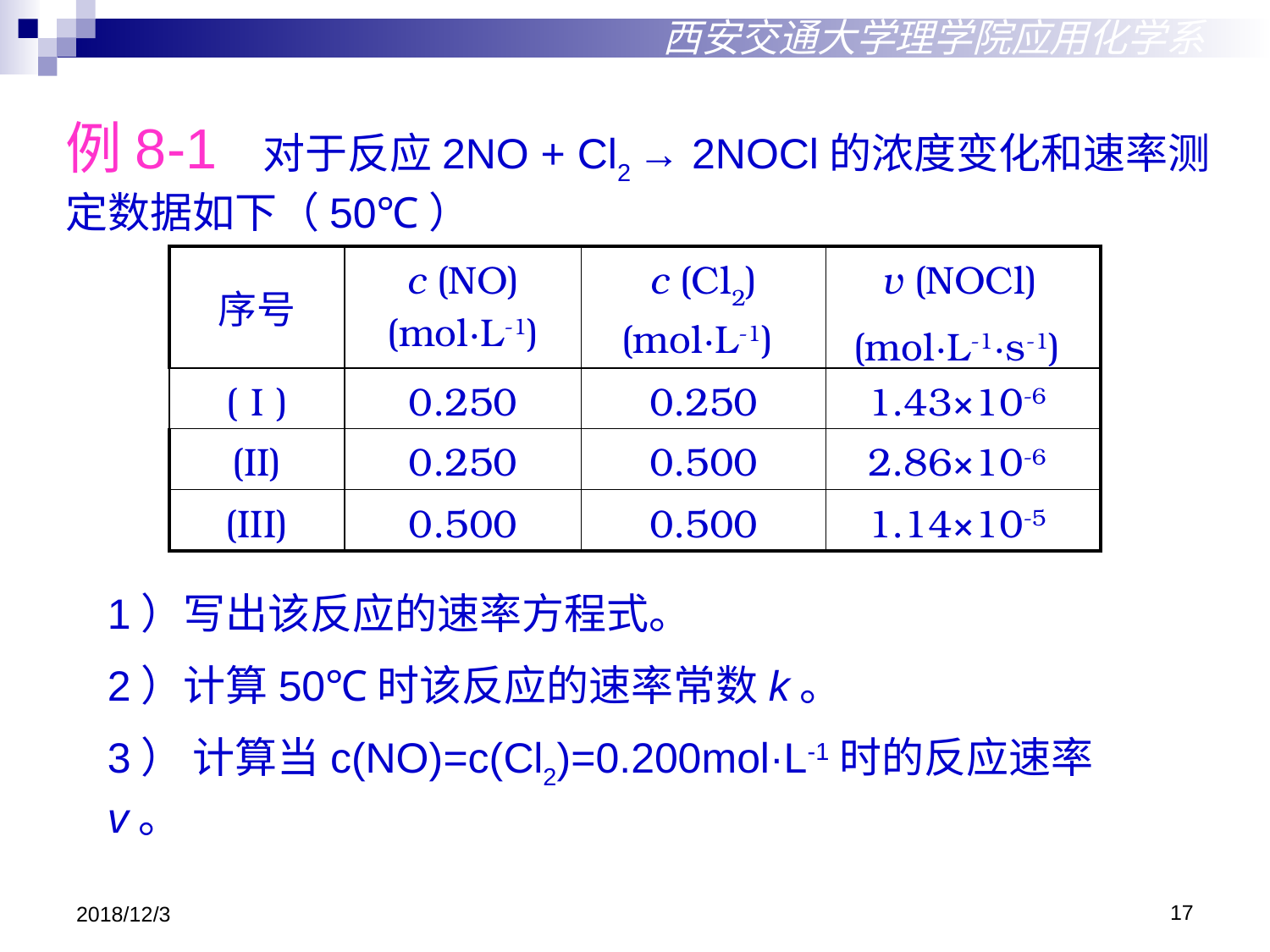

西安交通大学理学院应用化学系
例8-1   对于反应2NO + Cl2 → 2NOCl的浓度变化和速率测定数据如下（50℃）
| 序号 | c (NO) (mol·L-1) | c (Cl2) (mol·L-1) | v (NOCl) (mol·L-1·s-1) |
| --- | --- | --- | --- |
| ( I ) | 0.250 | 0.250 | 1.43×10-6 |
| (II) | 0.250 | 0.500 | 2.86×10-6 |
| (III) | 0.500 | 0.500 | 1.14×10-5 |
1）写出该反应的速率方程式。
2）计算50℃时该反应的速率常数k。
3） 计算当c(NO)=c(Cl2)=0.200mol·L-1时的反应速率v。
2018/12/3
17